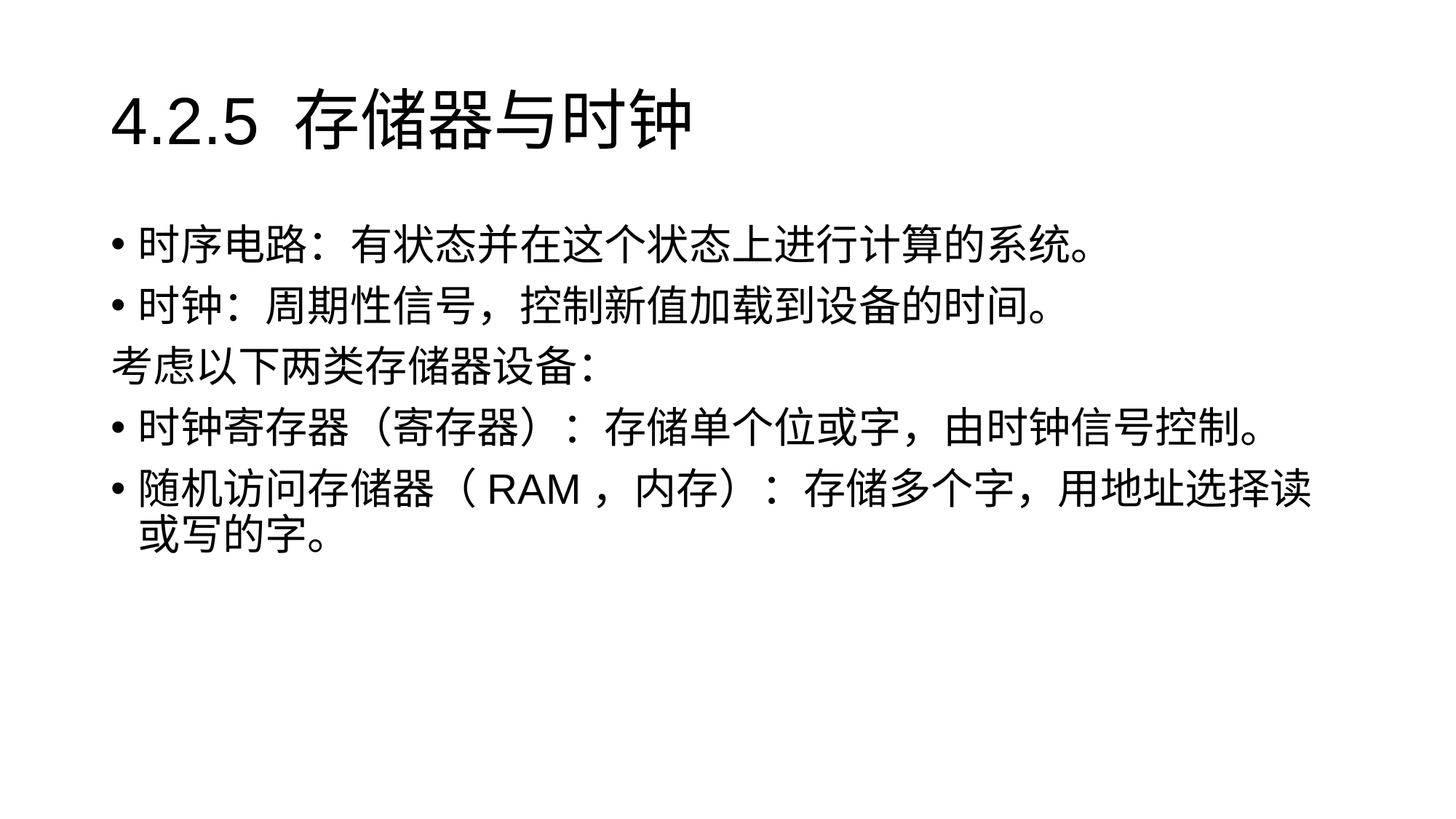

# 4.2.5 存储器与时钟
时序电路：有状态并在这个状态上进行计算的系统。
时钟：周期性信号，控制新值加载到设备的时间。
考虑以下两类存储器设备：
时钟寄存器（寄存器）：存储单个位或字，由时钟信号控制。
随机访问存储器（RAM，内存）：存储多个字，用地址选择读或写的字。